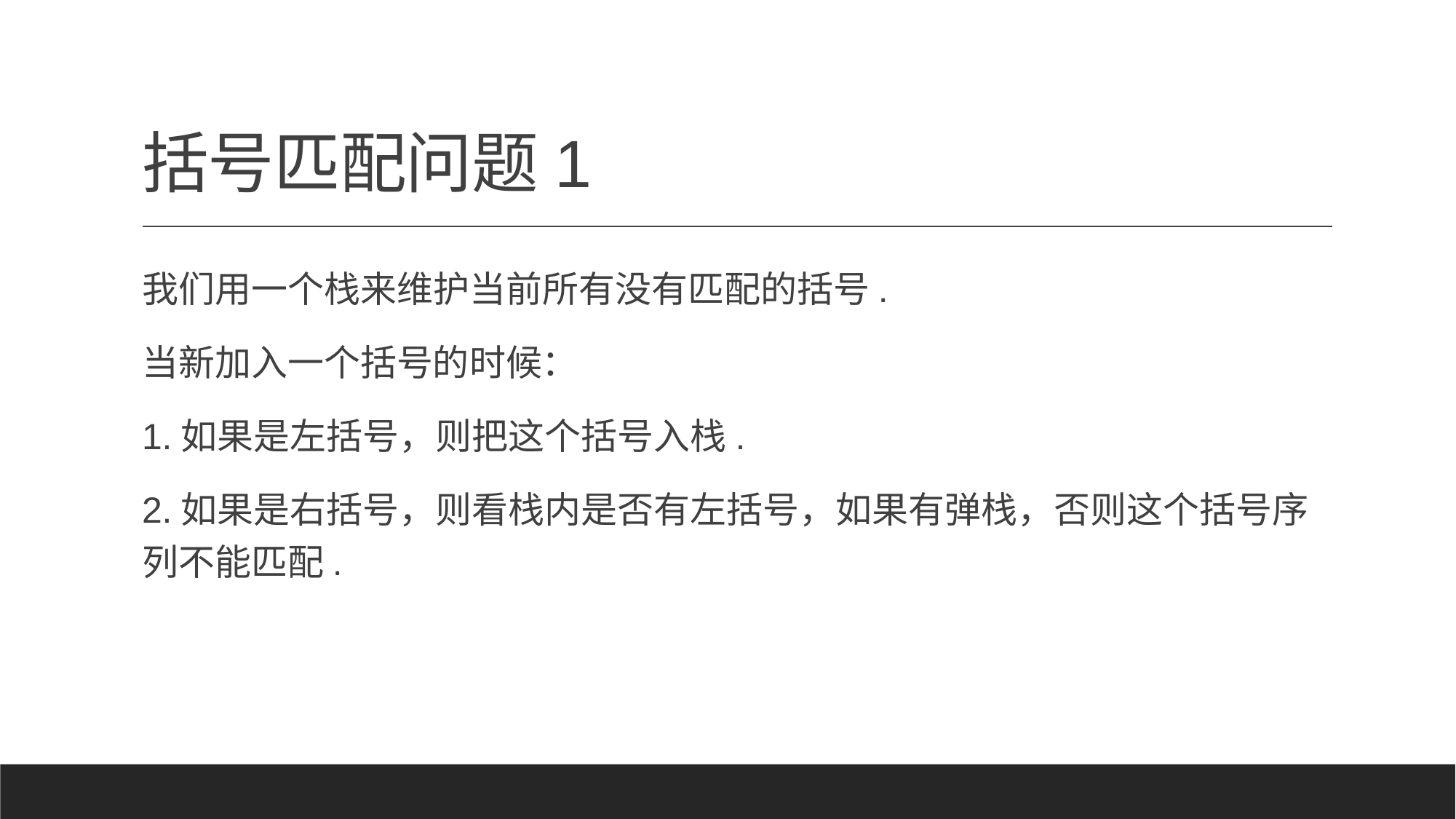

# 括号匹配问题1
我们用一个栈来维护当前所有没有匹配的括号.
当新加入一个括号的时候：
1.如果是左括号，则把这个括号入栈.
2.如果是右括号，则看栈内是否有左括号，如果有弹栈，否则这个括号序列不能匹配.